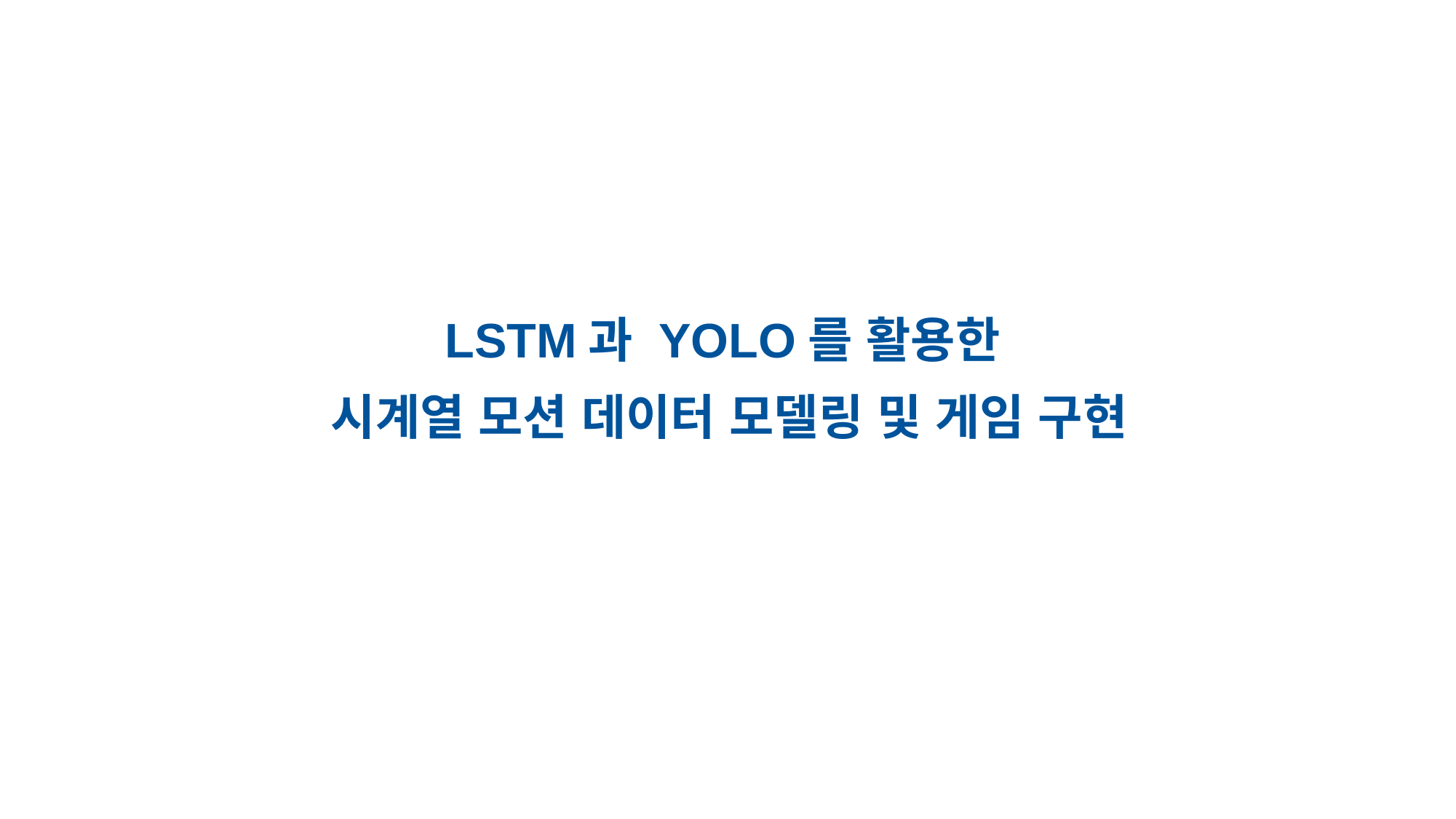

LSTM과 YOLO를 활용한
시계열 모션 데이터 모델링 및 게임 구현